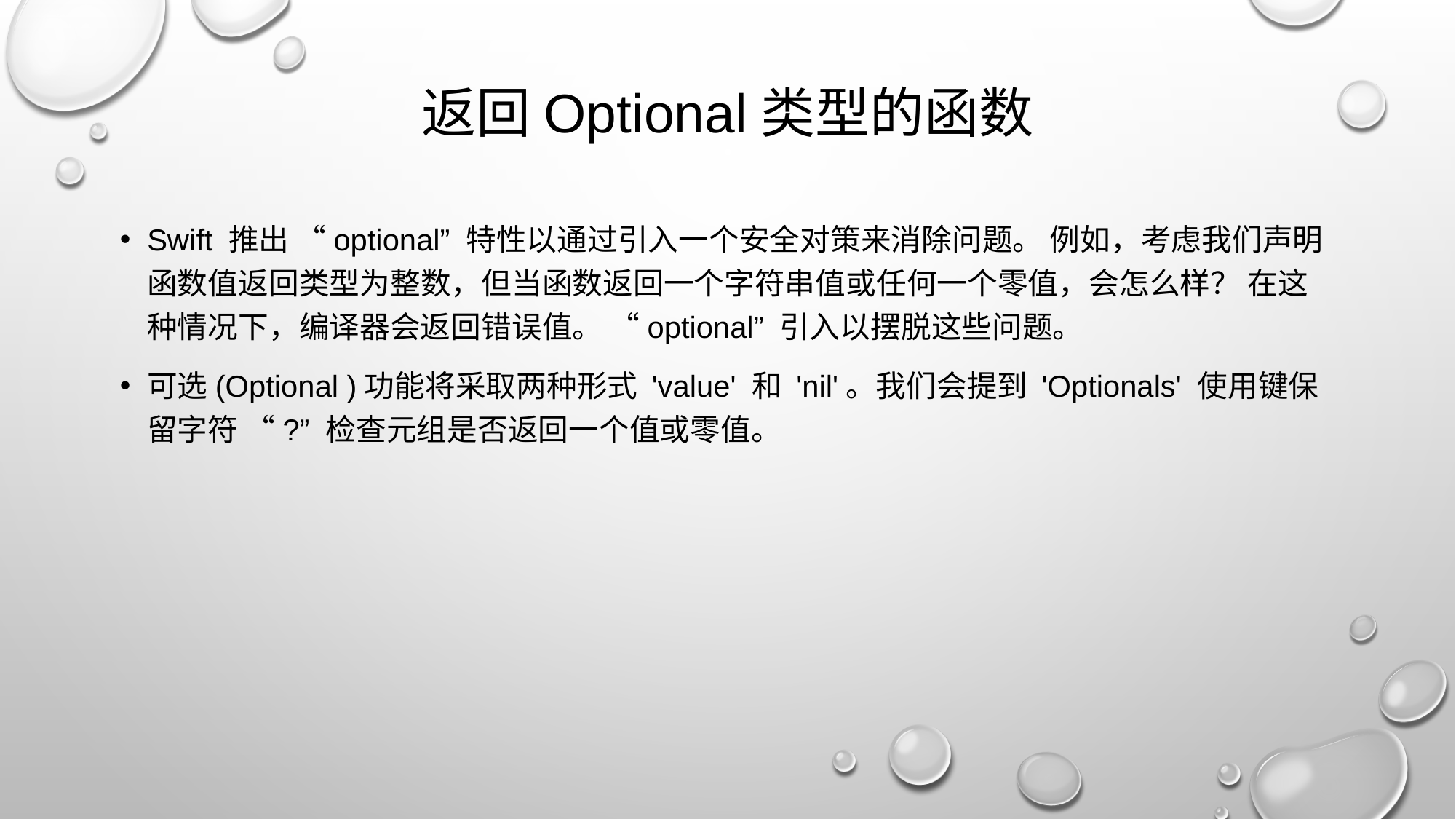

# 返回Optional类型的函数

Swift 推出 “optional” 特性以通过引入一个安全对策来消除问题。 例如，考虑我们声明函数值返回类型为整数，但当函数返回一个字符串值或任何一个零值，会怎么样？ 在这种情况下，编译器会返回错误值。 “optional” 引入以摆脱这些问题。
可选(Optional )功能将采取两种形式 'value' 和 'nil'。我们会提到 'Optionals' 使用键保留字符 “?” 检查元组是否返回一个值或零值。